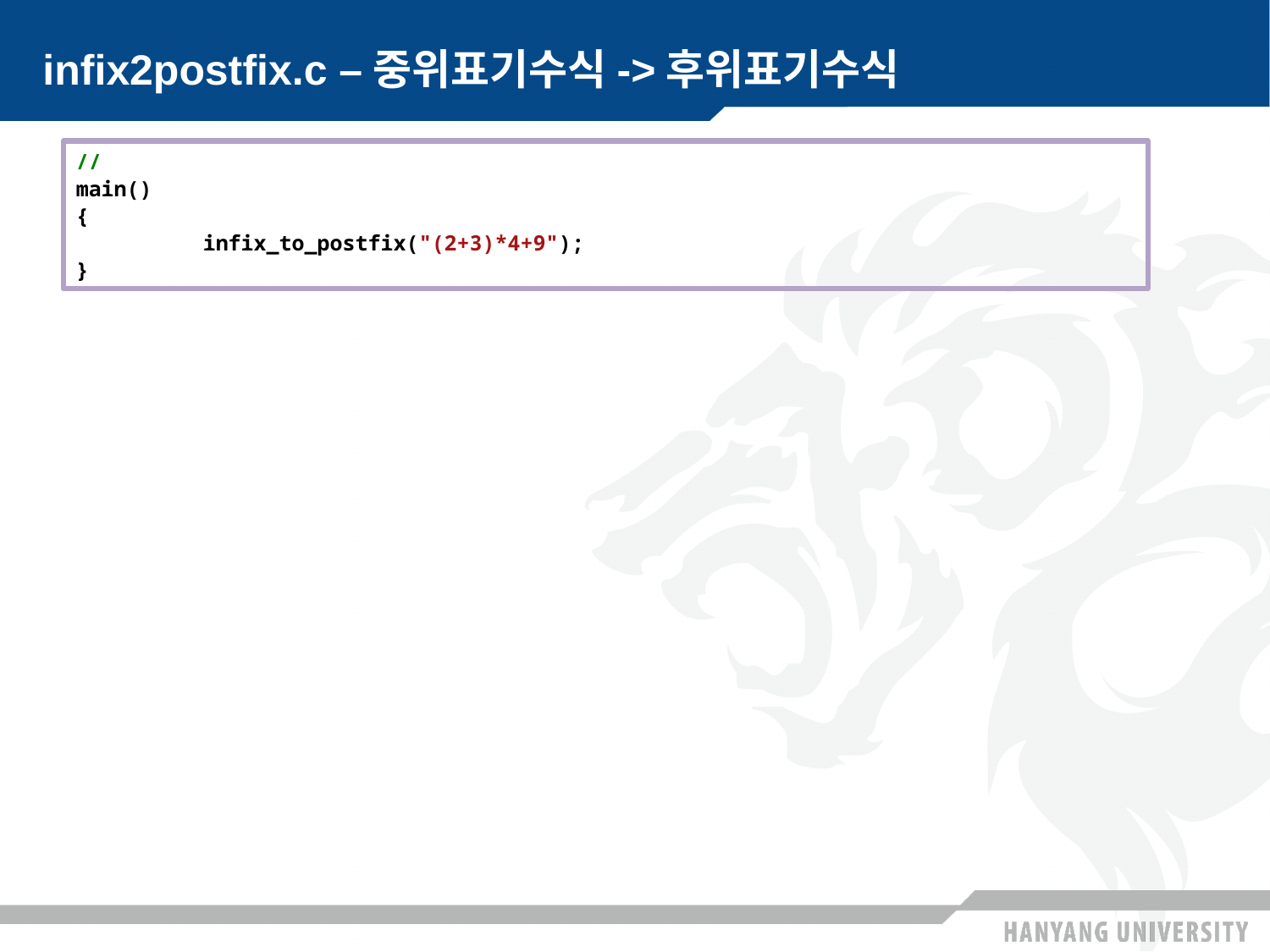

# infix2postfix.c –중위표기수식->후위표기수식
//
main()
{
	infix_to_postfix("(2+3)*4+9");
}